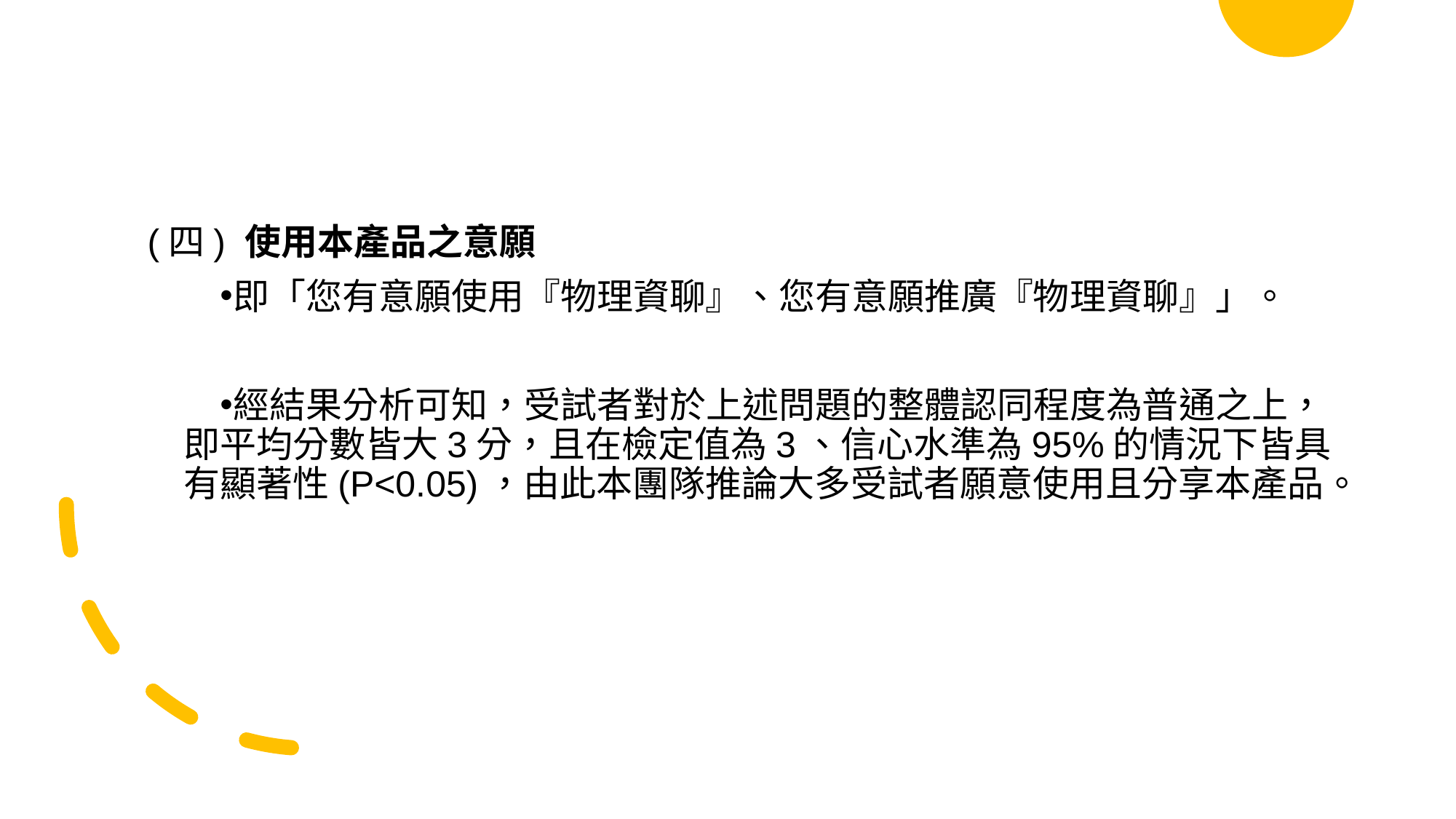

(四) 使用本產品之意願
即「您有意願使用『物理資聊』、您有意願推廣『物理資聊』」。

經結果分析可知，受試者對於上述問題的整體認同程度為普通之上，即平均分數皆大3分，且在檢定值為3、信心水準為95%的情況下皆具有顯著性(P<0.05)，由此本團隊推論大多受試者願意使用且分享本產品。